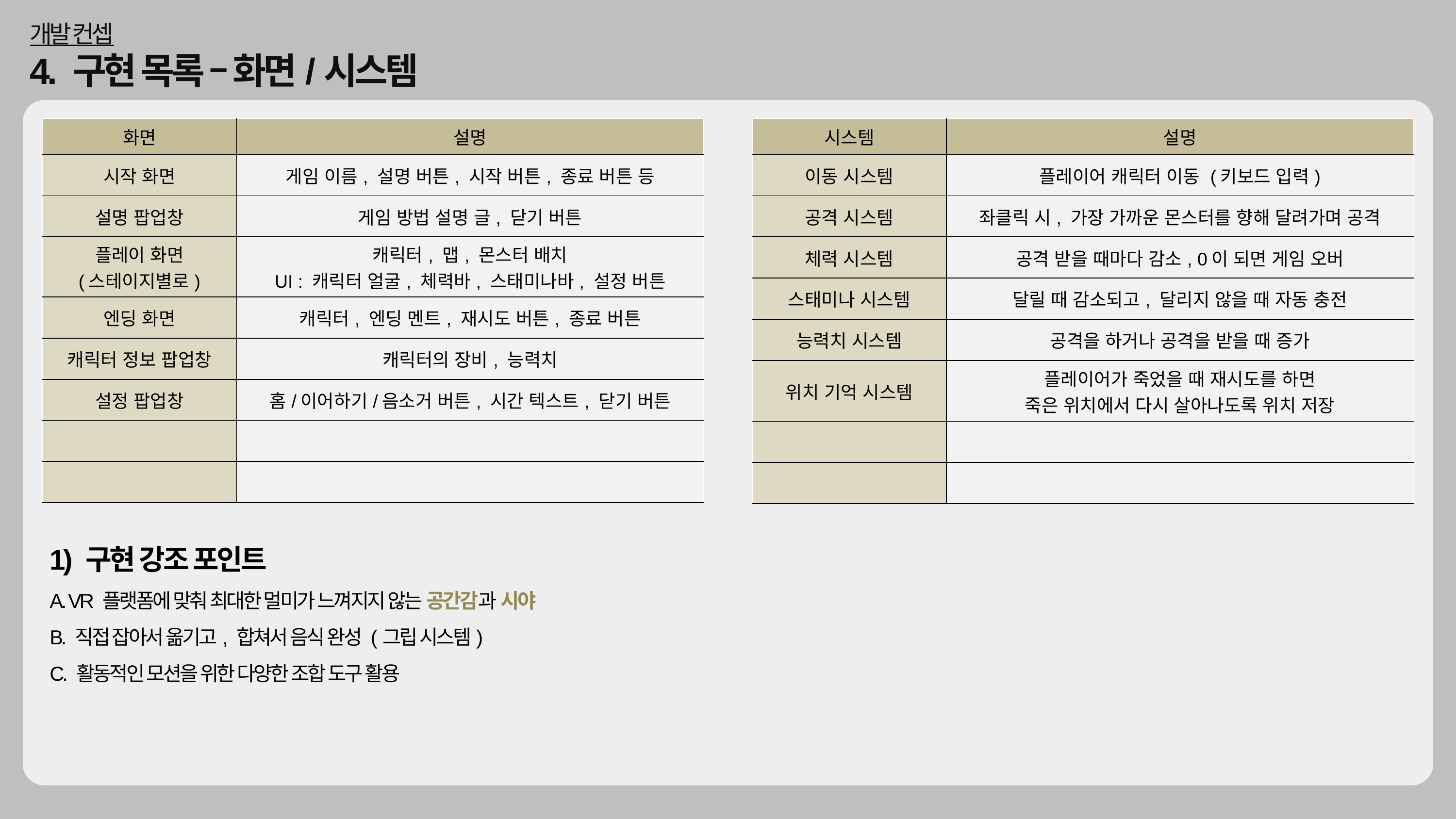

개발 컨셉
4. 구현 목록 – 화면/시스템

| 화면 | 설명 |
| --- | --- |
| 시작 화면 | 게임 이름, 설명 버튼, 시작 버튼, 종료 버튼 등 |
| 설명 팝업창 | 게임 방법 설명 글, 닫기 버튼 |
| 플레이 화면 (스테이지별로) | 캐릭터, 맵, 몬스터 배치 UI : 캐릭터 얼굴, 체력바, 스태미나바, 설정 버튼 |
| 엔딩 화면 | 캐릭터, 엔딩 멘트, 재시도 버튼, 종료 버튼 |
| 캐릭터 정보 팝업창 | 캐릭터의 장비, 능력치 |
| 설정 팝업창 | 홈/이어하기/음소거 버튼, 시간 텍스트, 닫기 버튼 |
|  |  |
|  |  |
| 시스템 | 설명 |
| --- | --- |
| 이동 시스템 | 플레이어 캐릭터 이동 (키보드 입력) |
| 공격 시스템 | 좌클릭 시, 가장 가까운 몬스터를 향해 달려가며 공격 |
| 체력 시스템 | 공격 받을 때마다 감소, 0이 되면 게임 오버 |
| 스태미나 시스템 | 달릴 때 감소되고, 달리지 않을 때 자동 충전 |
| 능력치 시스템 | 공격을 하거나 공격을 받을 때 증가 |
| 위치 기억 시스템 | 플레이어가 죽었을 때 재시도를 하면 죽은 위치에서 다시 살아나도록 위치 저장 |
|  |  |
|  |  |
1) 구현 강조 포인트
A. VR 플랫폼에 맞춰 최대한 멀미가 느껴지지 않는 공간감과 시야
B. 직접 잡아서 옮기고, 합쳐서 음식 완성 (그립 시스템)
C. 활동적인 모션을 위한 다양한 조합 도구 활용